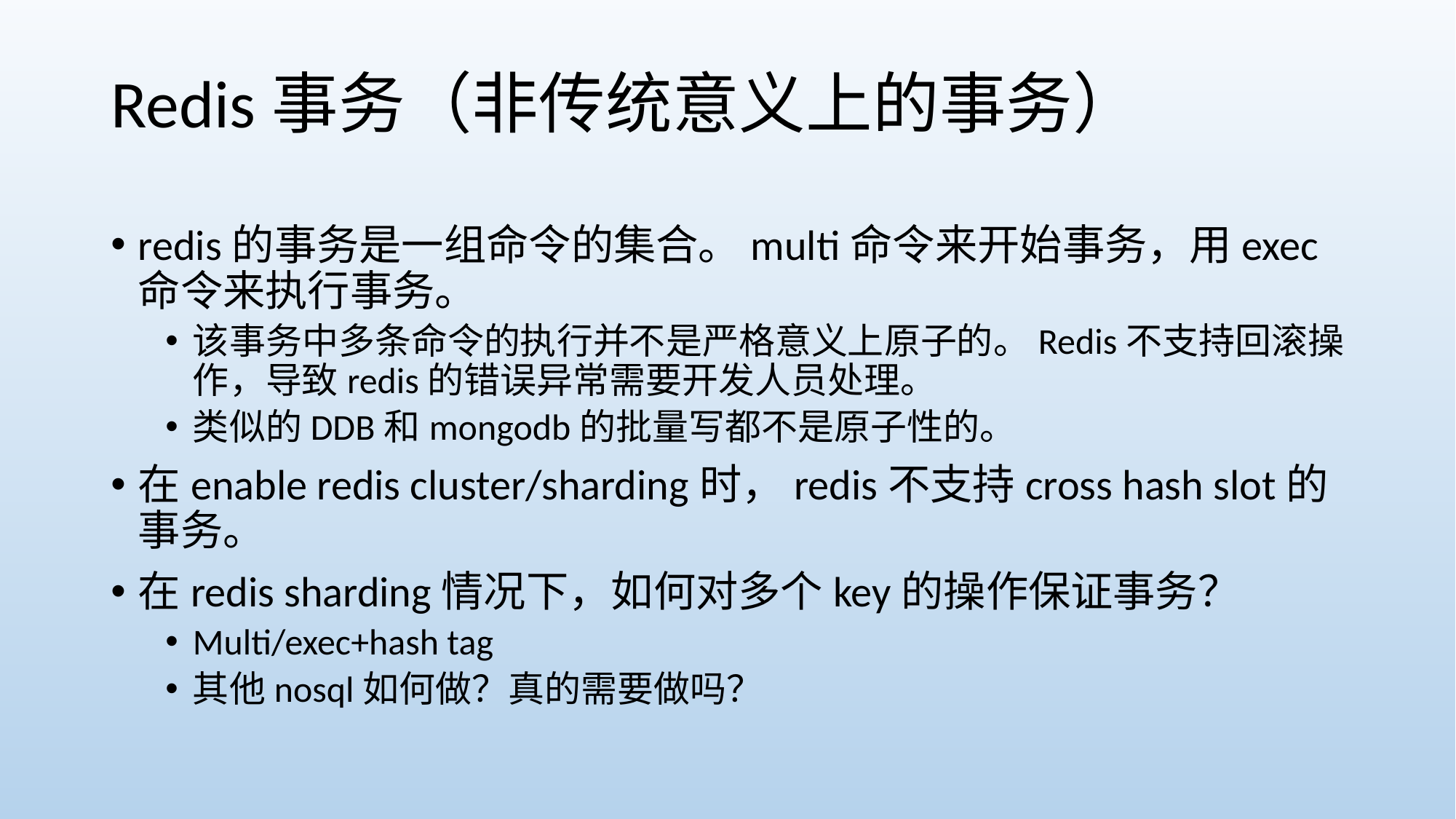

# Redis事务（非传统意义上的事务）
redis的事务是一组命令的集合。multi命令来开始事务，用exec命令来执行事务。
该事务中多条命令的执行并不是严格意义上原子的。Redis不支持回滚操作，导致redis的错误异常需要开发人员处理。
类似的DDB和mongodb的批量写都不是原子性的。
在enable redis cluster/sharding时，redis不支持cross hash slot的事务。
在redis sharding情况下，如何对多个key的操作保证事务？
Multi/exec+hash tag
其他nosql如何做？真的需要做吗？